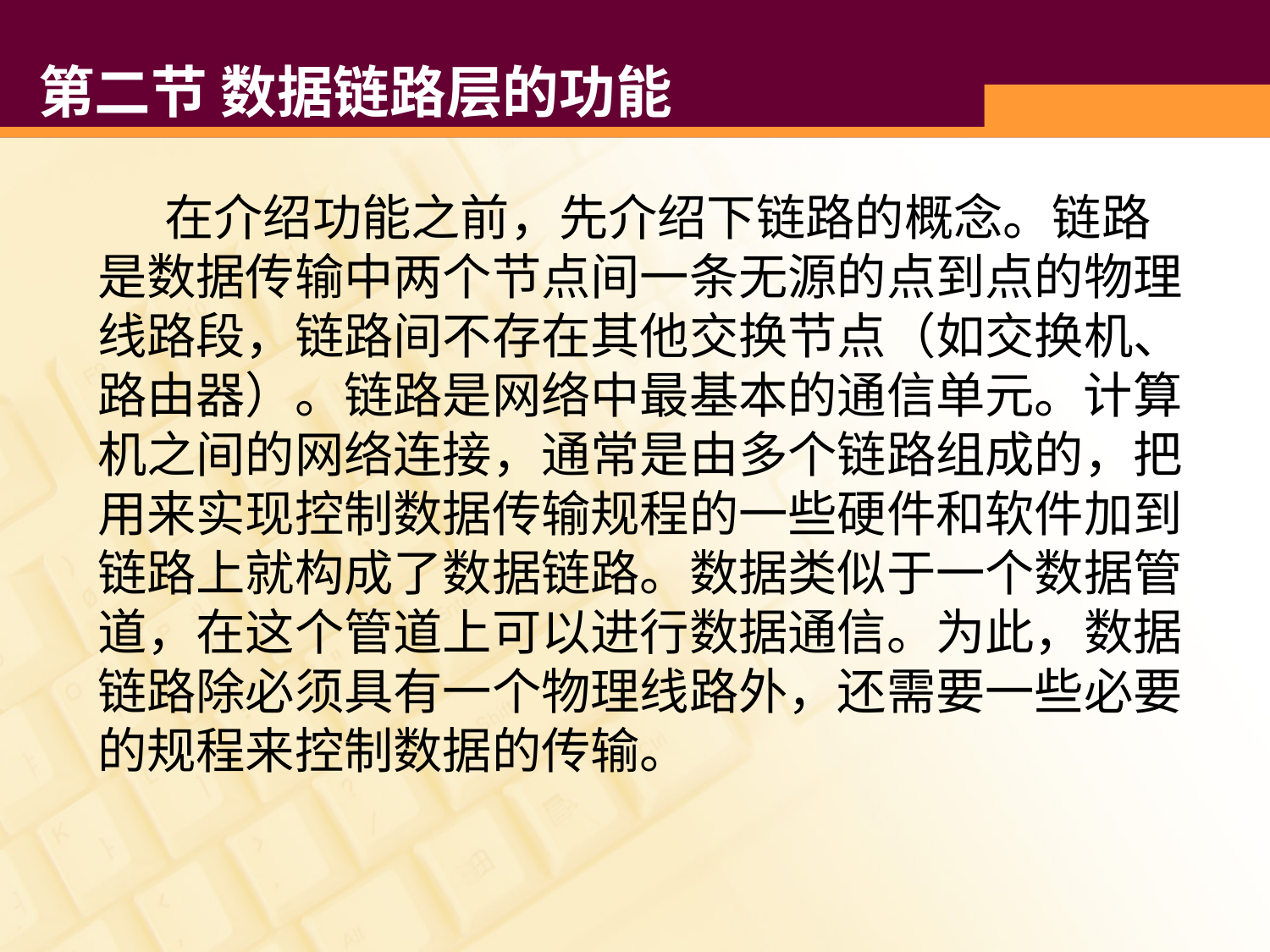

# 第二节 数据链路层的功能
    在介绍功能之前，先介绍下链路的概念。链路是数据传输中两个节点间一条无源的点到点的物理线路段，链路间不存在其他交换节点（如交换机、路由器）。链路是网络中最基本的通信单元。计算机之间的网络连接，通常是由多个链路组成的，把用来实现控制数据传输规程的一些硬件和软件加到链路上就构成了数据链路。数据类似于一个数据管道，在这个管道上可以进行数据通信。为此，数据链路除必须具有一个物理线路外，还需要一些必要的规程来控制数据的传输。